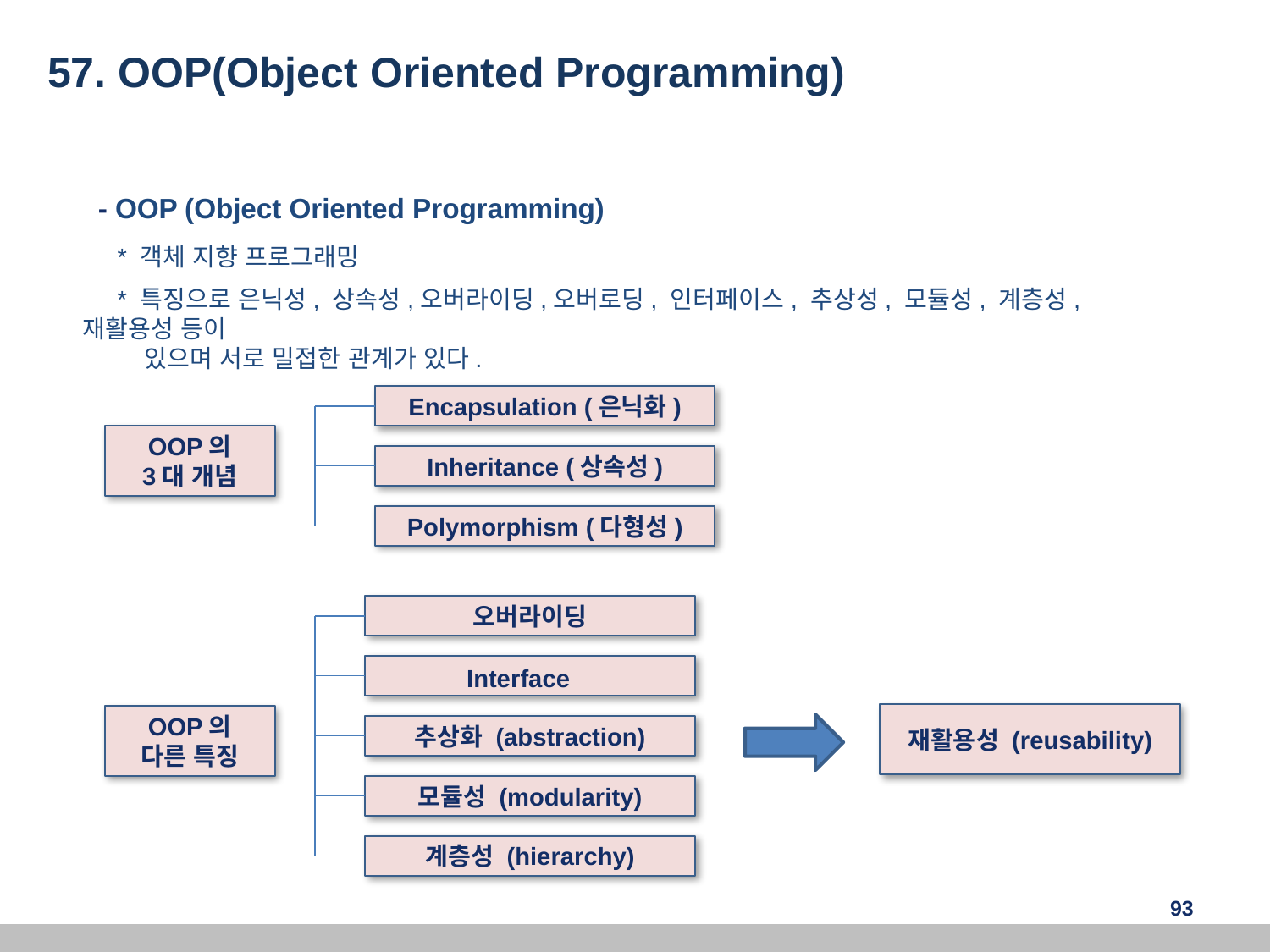

57. OOP(Object Oriented Programming)
  - OOP (Object Oriented Programming)

     * 객체 지향 프로그래밍

     * 특징으로 은닉성, 상속성,오버라이딩,오버로딩, 인터페이스, 추상성, 모듈성, 계층성, 재활용성 등이
        있으며 서로 밀접한 관계가 있다.
Encapsulation (은닉화)
Inheritance (상속성)
Polymorphism (다형성)
OOP의
3대 개념
오버라이딩
Interface
추상화 (abstraction)
모듈성 (modularity)
계층성 (hierarchy)
재활용성 (reusability)

OOP의
다른 특징
93